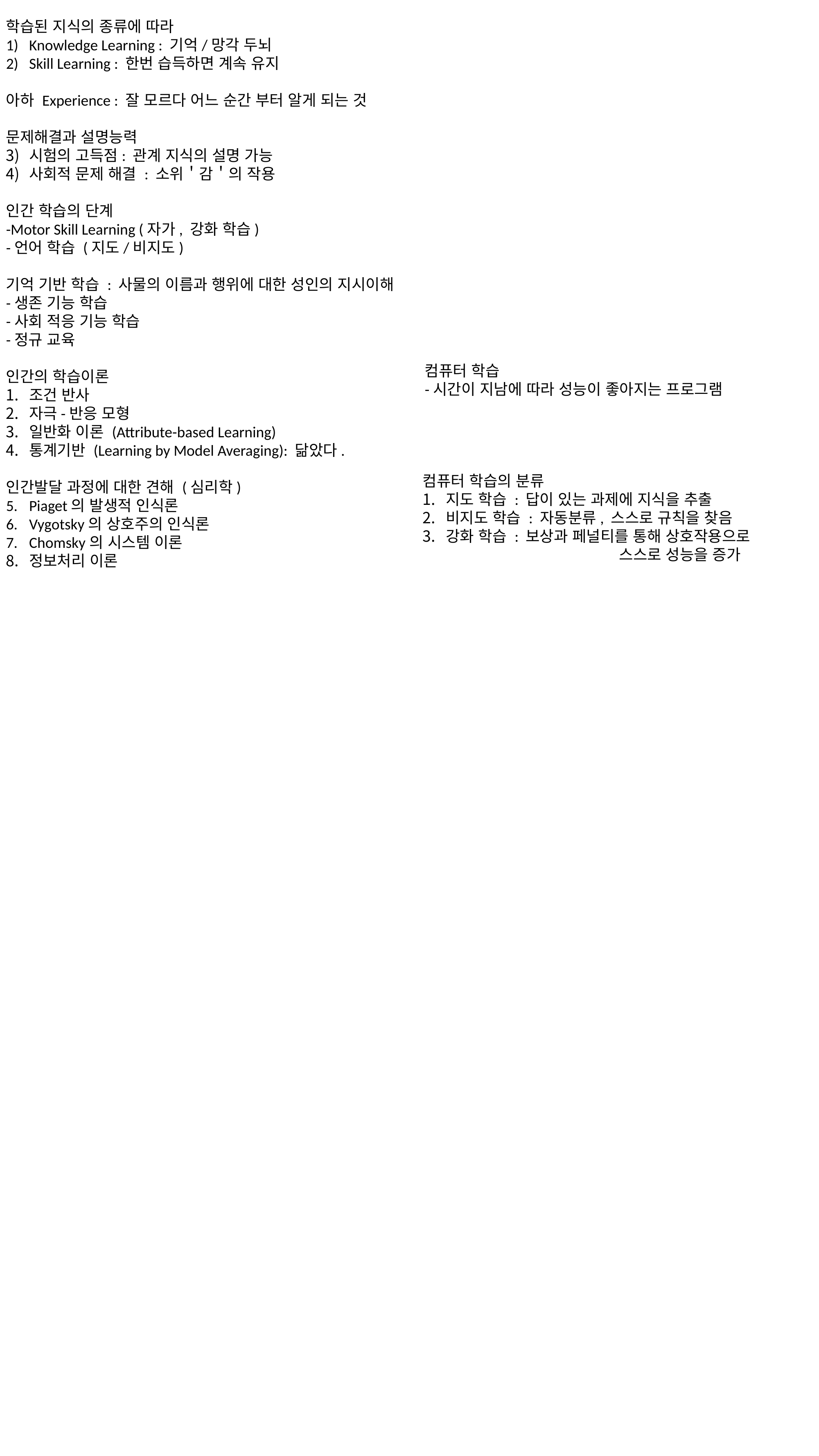

학습된 지식의 종류에 따라
Knowledge Learning : 기억/망각 두뇌
Skill Learning : 한번 습득하면 계속 유지

아하 Experience : 잘 모르다 어느 순간 부터 알게 되는 것

문제해결과 설명능력
시험의 고득점: 관계 지식의 설명 가능
사회적 문제 해결 : 소위＇감＇의 작용

인간 학습의 단계
-Motor Skill Learning (자가, 강화 학습)
-언어 학습 (지도/비지도)

기억 기반 학습 : 사물의 이름과 행위에 대한 성인의 지시이해
-생존 기능 학습
-사회 적응 기능 학습
-정규 교육

인간의 학습이론
조건 반사
자극-반응 모형
일반화 이론 (Attribute-based Learning)
통계기반 (Learning by Model Averaging): 닮았다.

인간발달 과정에 대한 견해 (심리학)
Piaget의 발생적 인식론
Vygotsky의 상호주의 인식론
Chomsky의 시스템 이론
정보처리 이론
컴퓨터 학습
-시간이 지남에 따라 성능이 좋아지는 프로그램
컴퓨터 학습의 분류
지도 학습 : 답이 있는 과제에 지식을 추출
비지도 학습 : 자동분류, 스스로 규칙을 찾음
강화 학습 : 보상과 페널티를 통해 상호작용으로
			  스스로 성능을 증가